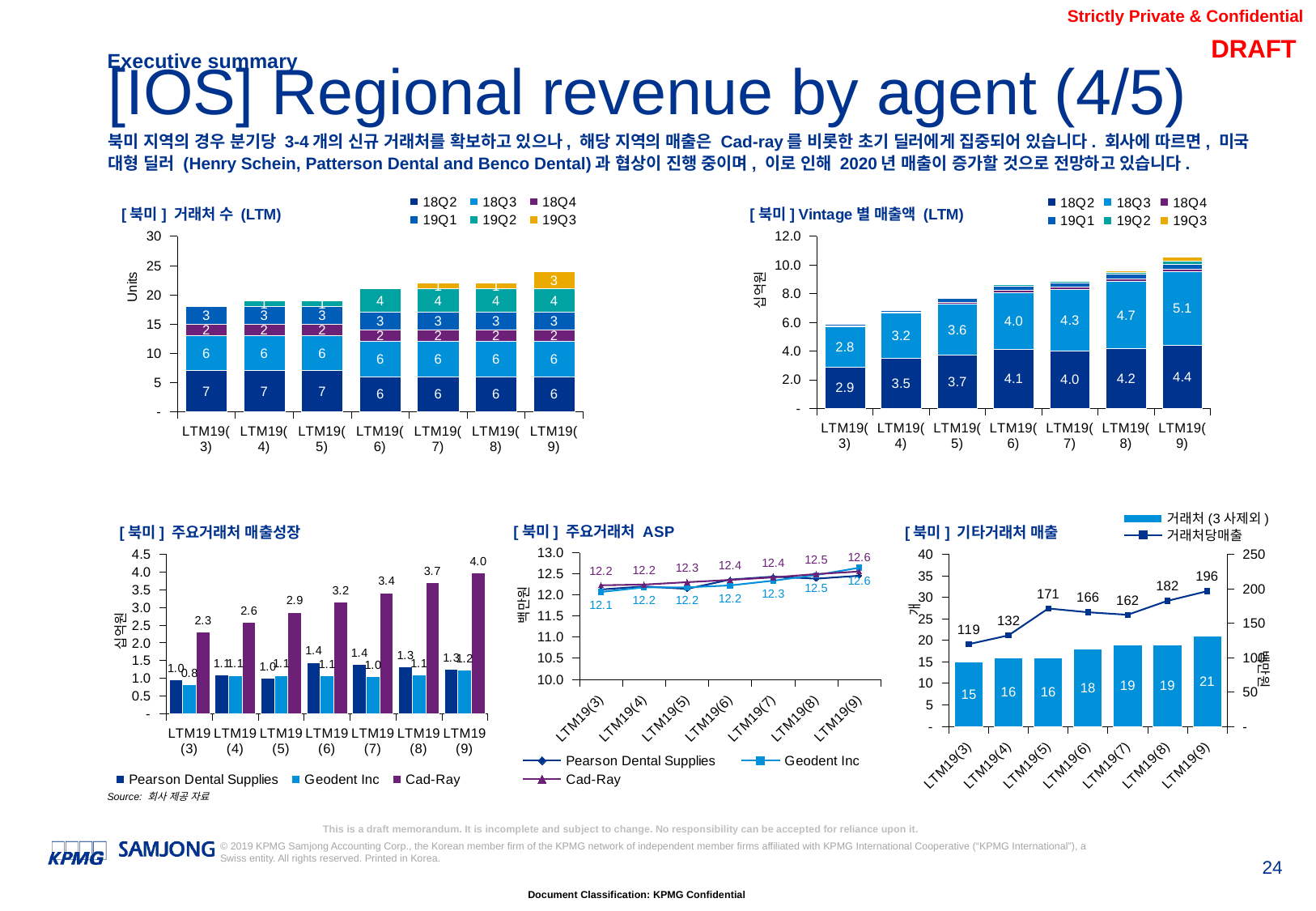

Executive summary
[IOS] Regional revenue by agent (4/5)
북미 지역의 경우 분기당 3-4개의 신규 거래처를 확보하고 있으나, 해당 지역의 매출은 Cad-ray를 비롯한 초기 딜러에게 집중되어 있습니다. 회사에 따르면, 미국 대형 딜러 (Henry Schein, Patterson Dental and Benco Dental)과 협상이 진행 중이며, 이로 인해 2020년 매출이 증가할 것으로 전망하고 있습니다.

### Chart: [북미] 거래처 수 (LTM)

| Category | 18Q2 | 18Q3 | 18Q4 | 19Q1 | 19Q2 | 19Q3 |
|---|---|---|---|---|---|---|
| LTM19(3) | 7.0 | 6.0 | 2.0 | 3.0 | None | None |
| LTM19(4) | 7.0 | 6.0 | 2.0 | 3.0 | 1.0 | None |
| LTM19(5) | 7.0 | 6.0 | 2.0 | 3.0 | 1.0 | None |
| LTM19(6) | 6.0 | 6.0 | 2.0 | 3.0 | 4.0 | None |
| LTM19(7) | 6.0 | 6.0 | 2.0 | 3.0 | 4.0 | 1.0 |
| LTM19(8) | 6.0 | 6.0 | 2.0 | 3.0 | 4.0 | 1.0 |
| LTM19(9) | 6.0 | 6.0 | 2.0 | 3.0 | 4.0 | 3.0 |

### Chart: [북미] Vintage별 매출액 (LTM)

| Category | 18Q2 | 18Q3 | 18Q4 | 19Q1 | 19Q2 | 19Q3 |
|---|---|---|---|---|---|---|
| LTM19(3) | 2894277707.0 | 2794837598.0 | 91266031.0 | 97742385.0 | 0.0 | 0.0 |
| LTM19(4) | 3481606510.0 | 3162495517.0 | 91266031.0 | 97742385.0 | 32877585.0 | 0.0 |
| LTM19(5) | 3711041657.0 | 3585634201.0 | 91266031.0 | 274140392.0 | 32877585.0 | 0.0 |
| LTM19(6) | 4135466155.0 | 3955618220.0 | 133617719.0 | 316936214.0 | 111745312.0 | 0.0 |
| LTM19(7) | 4021139499.0 | 4285484581.0 | 133617719.0 | 331074614.0 | 111745312.0 | 48276540.0 |
| LTM19(8) | 4156347715.0 | 4710739966.0 | 147785834.0 | 331074614.0 | 155400019.0 | 91906825.0 |
| LTM19(9) | 4424186447.0 | 5139016681.0 | 147785834.0 | 331074614.0 | 227641613.0 | 312842849.0 |

### Chart: [북미] 주요거래처 매출성장

| Category | Pearson Dental Supplies | Geodent Inc | Cad-Ray |
|---|---|---|---|
| LTM19(3) | 958123259.0 | 820709191.0 | 2310990640.0 |
| LTM19(4) | 1085846796.0 | 1083957127.0 | 2583721161.0 |
| LTM19(5) | 1007832861.0 | 1083957127.0 | 2866079132.0 |
| LTM19(6) | 1446446434.0 | 1075717615.0 | 3150458262.0 |
| LTM19(7) | 1392476284.0 | 1048634350.0 | 3413875477.0 |
| LTM19(8) | 1325032849.0 | 1097406550.0 | 3710813888.0 |
| LTM19(9) | 1257920440.0 | 1239041350.0 | 3967119676.0 |

### Chart: [북미] 주요거래처 ASP

| Category | Pearson Dental Supplies | Geodent Inc | Cad-Ray |
|---|---|---|---|
| LTM19(3) | 12128142.51898734 | 12069252.80882353 | 12227463.703703703 |
| LTM19(4) | 12200525.797752809 | 12179293.561797753 | 12245123.98578199 |
| LTM19(5) | 12142564.590361446 | 12179293.561797753 | 12300768.806866953 |
| LTM19(6) | 12362790.034188034 | 12224063.806818182 | 12354738.282352941 |
| LTM19(7) | 12432823.964285715 | 12336874.705882354 | 12414092.643636364 |
| LTM19(8) | 12383484.570093459 | 12470528.977272727 | 12494322.855218856 |
| LTM19(9) | 12454657.821782177 | 12643279.081632653 | 12554176.189873418 |

### Chart: [북미] 기타거래처 매출

| Category | 거래처(3사제외) | 거래처당매출 |
|---|---|---|
| LTM19(3) | 15.0 | 119220042.06666666 |
| LTM19(4) | 16.0 | 132028934.0 |
| LTM19(5) | 16.0 | 171068171.625 |
| LTM19(6) | 18.0 | 165597850.5 |
| LTM19(7) | 19.0 | 161913271.2631579 |
| LTM19(8) | 19.0 | 182105351.89473686 |
| LTM19(9) | 21.0 | 196117455.80952382 |
Source: 회사 제공 자료